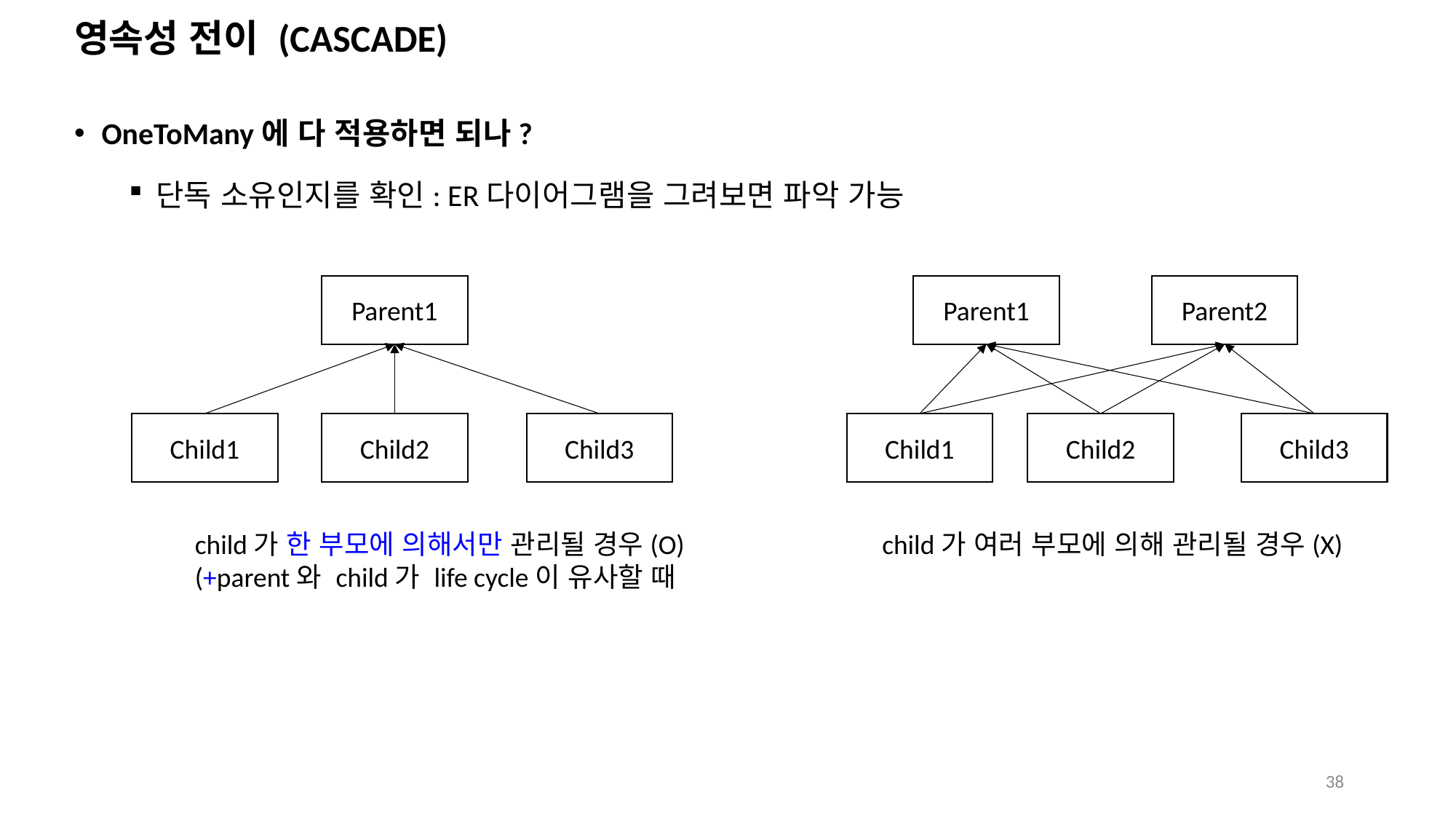

# 영속성 전이 (CASCADE)
OneToMany에 다 적용하면 되나?
단독 소유인지를 확인: ER다이어그램을 그려보면 파악 가능

Parent1
Parent1
Parent2
Child1
Child2
Child3
Child1
Child2
Child3
child가 한 부모에 의해서만 관리될 경우(O)
(+parent와 child가 life cycle이 유사할 때
child가 여러 부모에 의해 관리될 경우(X)
38